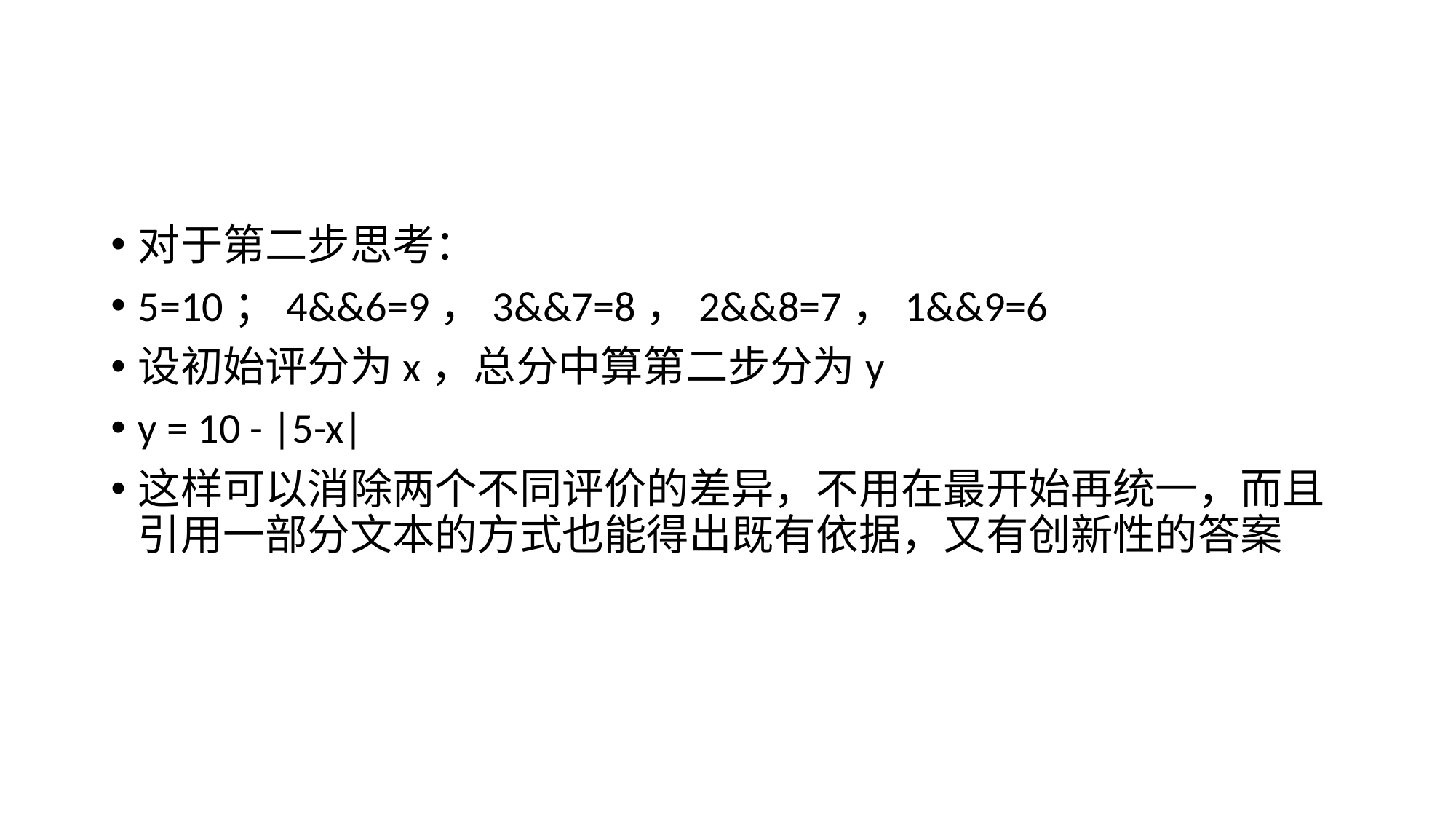

#
对于第二步思考：
5=10；4&&6=9，3&&7=8，2&&8=7，1&&9=6
设初始评分为x，总分中算第二步分为y
y = 10 - |5-x|
这样可以消除两个不同评价的差异，不用在最开始再统一，而且引用一部分文本的方式也能得出既有依据，又有创新性的答案